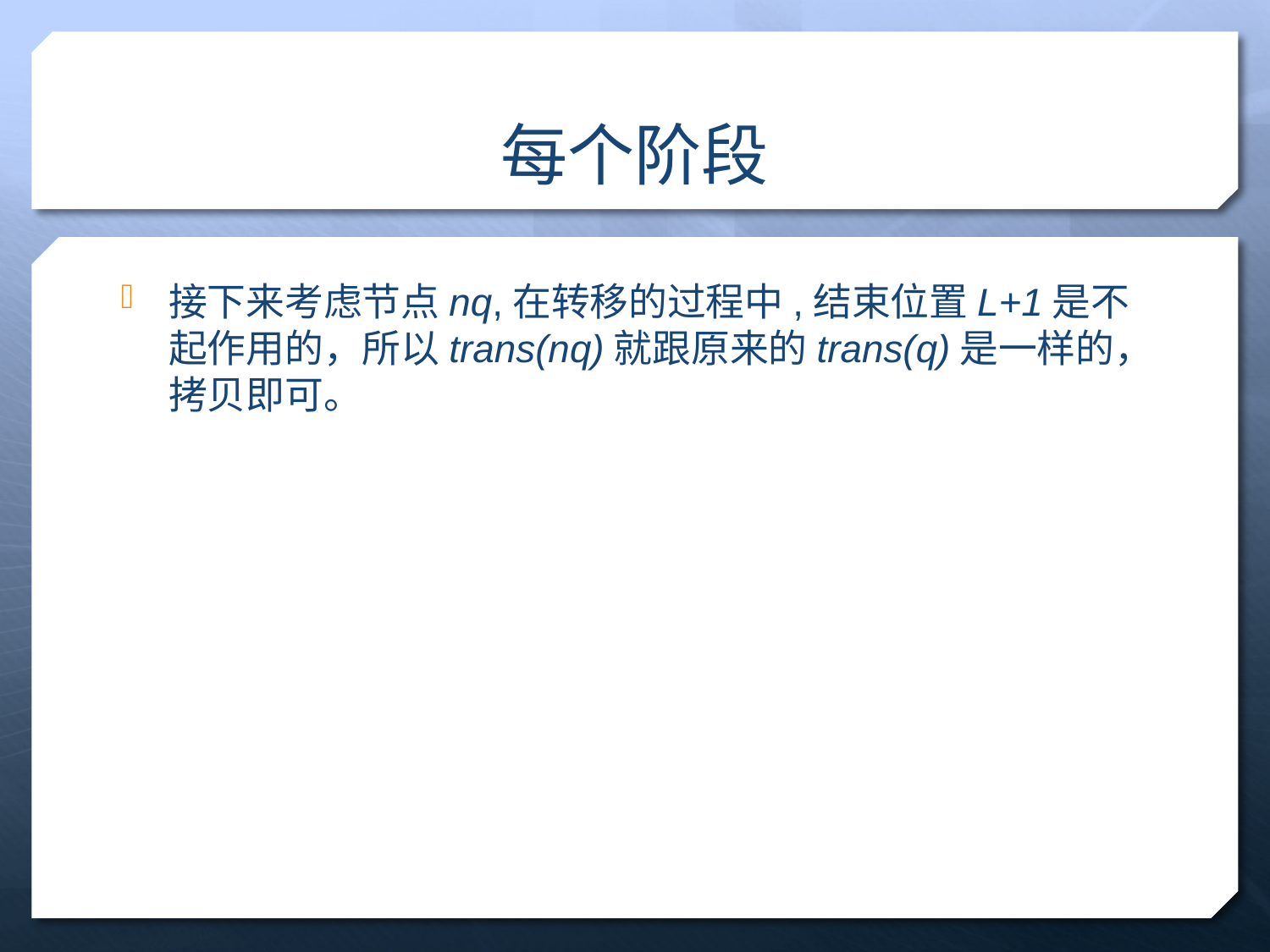

# 每个阶段
接下来考虑节点nq,在转移的过程中,结束位置L+1是不起作用的，所以trans(nq)就跟原来的trans(q)是一样的，拷贝即可。